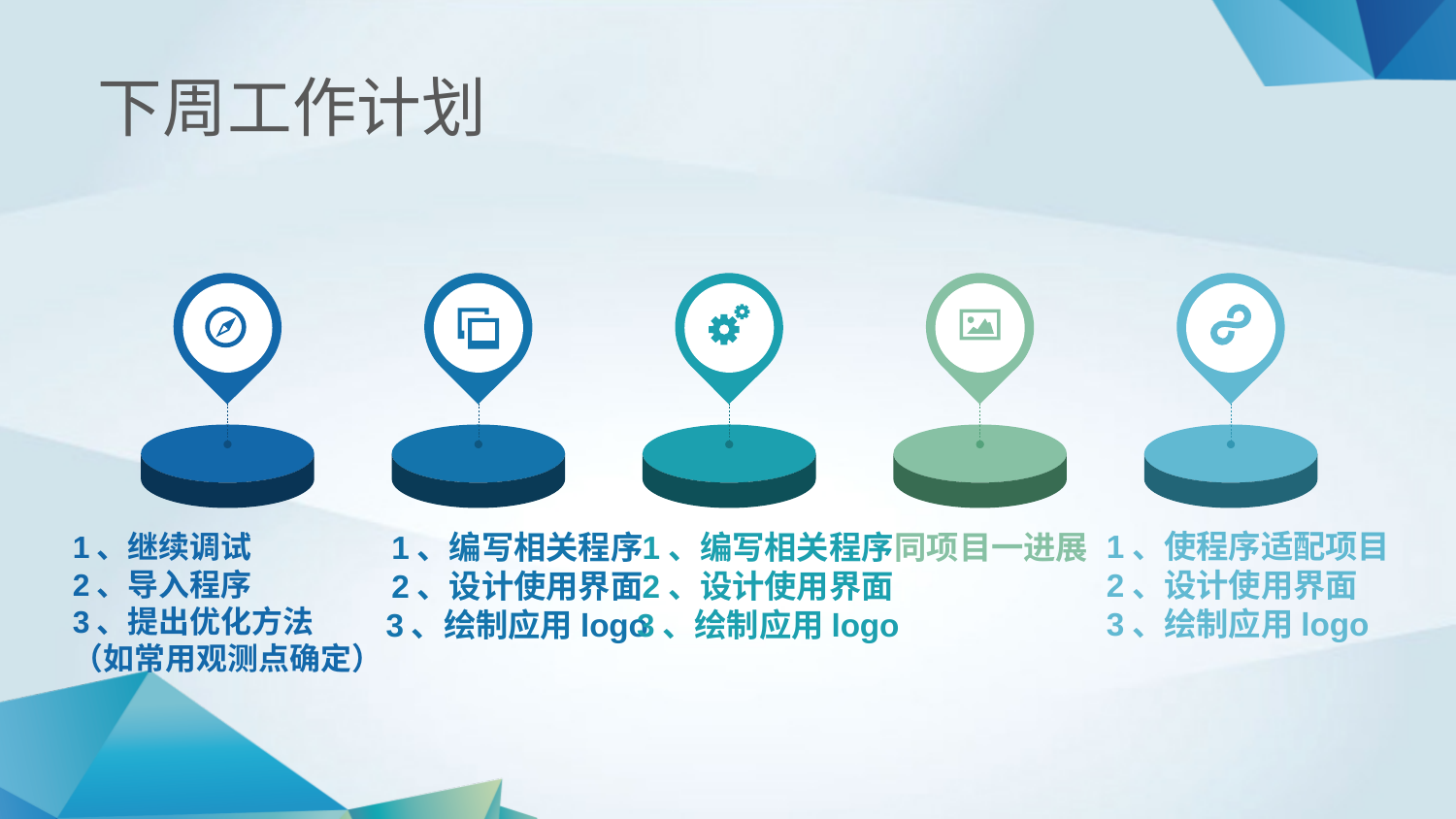

下周工作计划

1、使程序适配项目
2、设计使用界面
3、绘制应用logo

1、编写相关程序
2、设计使用界面
3、绘制应用logo

1、编写相关程序
2、设计使用界面
3、绘制应用logo
同项目一进展
1、继续调试
2、导入程序
3、提出优化方法
（如常用观测点确定）